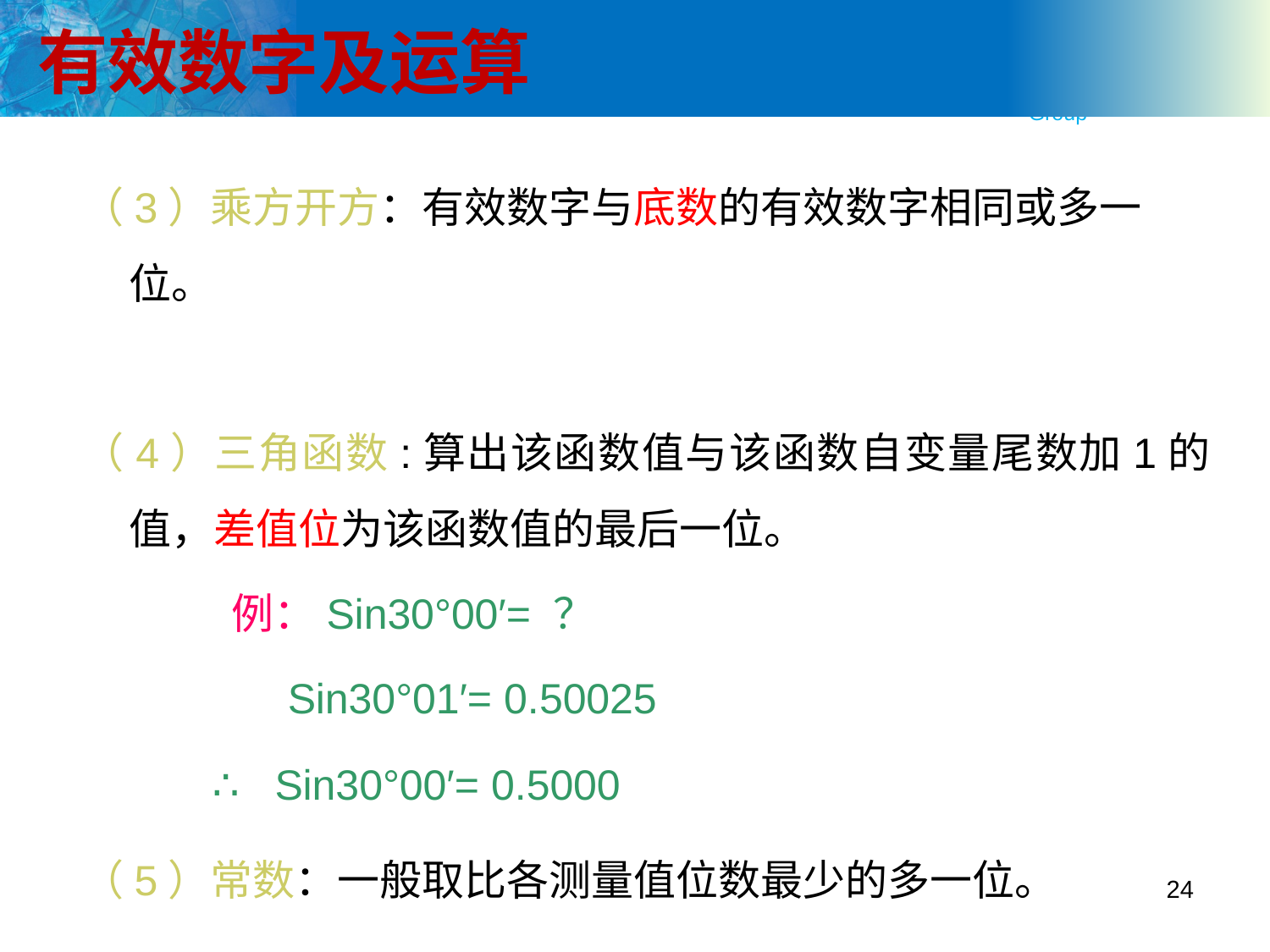

有效数字及运算
（3）乘方开方：有效数字与底数的有效数字相同或多一位。

（4）三角函数:算出该函数值与该函数自变量尾数加1的值，差值位为该函数值的最后一位。
        例：Sin30°00′= ？
            Sin30°01′= 0.50025
           ∴   Sin30°00′= 0.5000
（5）常数：一般取比各测量值位数最少的多一位。
24